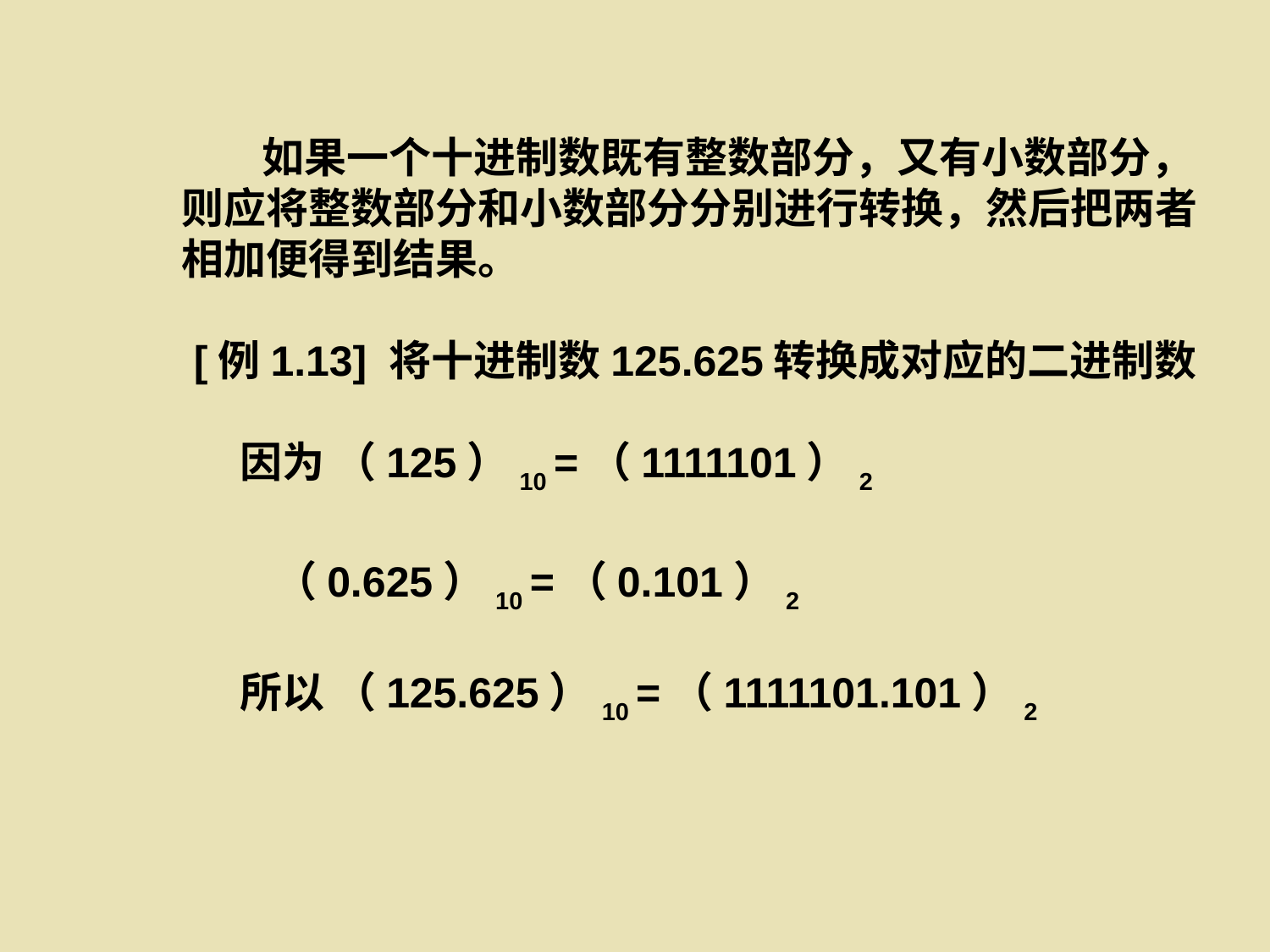

如果一个十进制数既有整数部分，又有小数部分，则应将整数部分和小数部分分别进行转换，然后把两者相加便得到结果。

 [例1.13] 将十进制数125.625转换成对应的二进制数

     因为 （125）10 =（1111101）2

               （0.625）10 =（0.101）2

     所以 （125.625）10 =（1111101.101）2